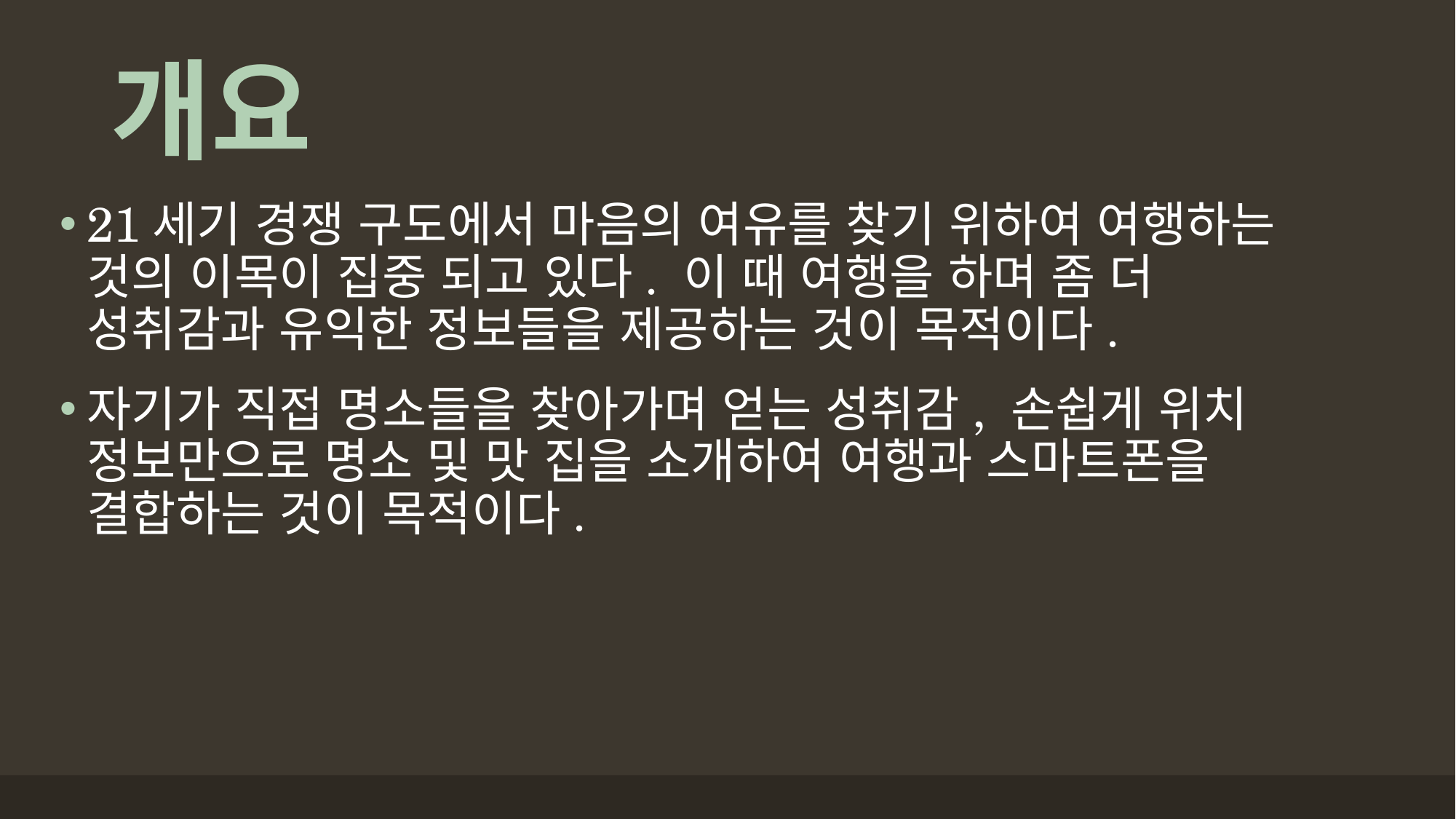

# 개요
21세기 경쟁 구도에서 마음의 여유를 찾기 위하여 여행하는 것의 이목이 집중 되고 있다. 이 때 여행을 하며 좀 더 성취감과 유익한 정보들을 제공하는 것이 목적이다.
자기가 직접 명소들을 찾아가며 얻는 성취감, 손쉽게 위치 정보만으로 명소 및 맛 집을 소개하여 여행과 스마트폰을 결합하는 것이 목적이다.